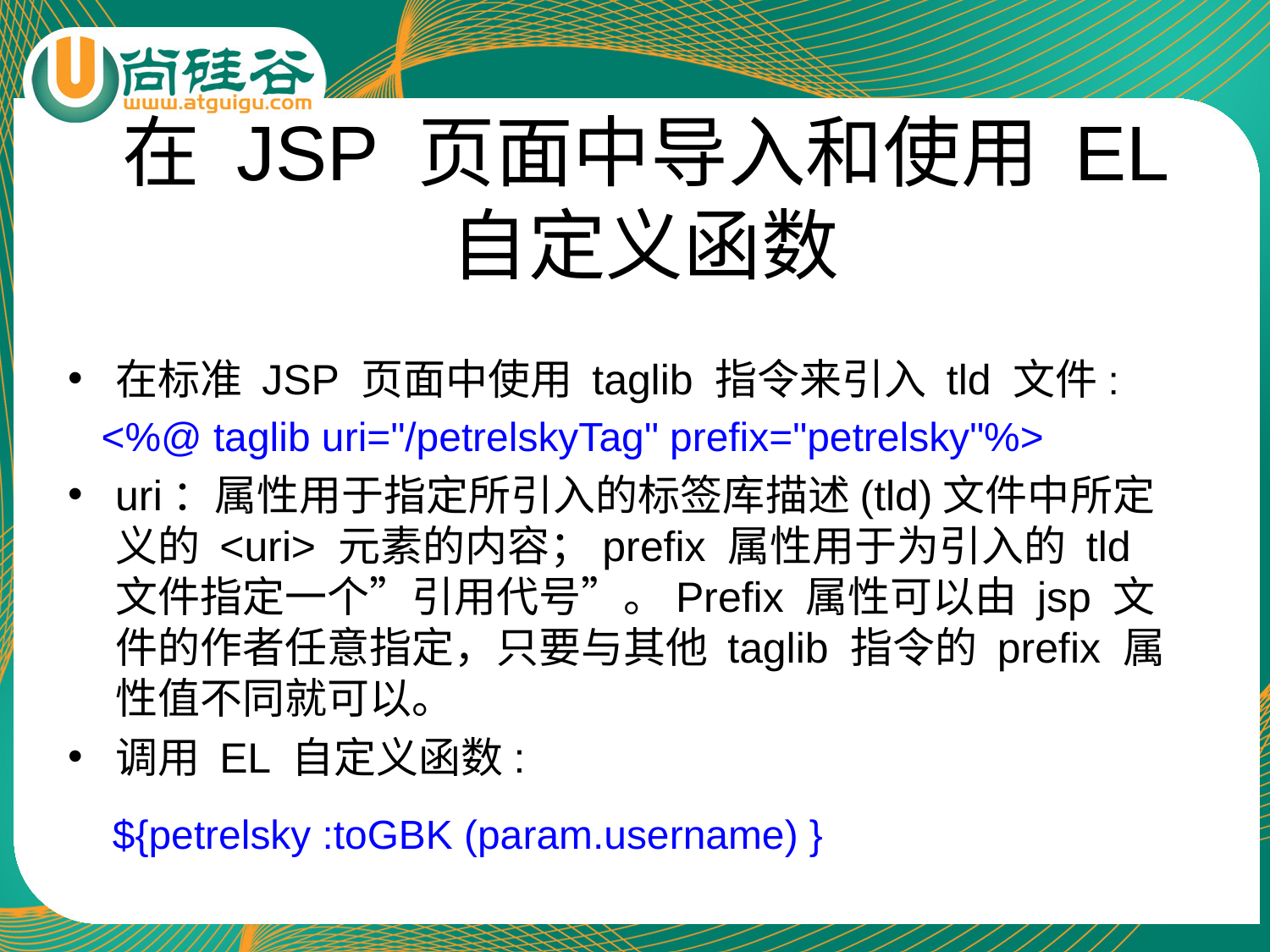

# 在 JSP 页面中导入和使用 EL 自定义函数
在标准 JSP 页面中使用 taglib 指令来引入 tld 文件:
   <%@ taglib uri="/petrelskyTag" prefix="petrelsky"%>
uri：属性用于指定所引入的标签库描述(tld)文件中所定义的 <uri> 元素的内容；prefix 属性用于为引入的 tld 文件指定一个”引用代号”。Prefix 属性可以由 jsp 文件的作者任意指定，只要与其他 taglib 指令的 prefix 属性值不同就可以。
调用 EL 自定义函数:
    ${petrelsky :toGBK (param.username) }